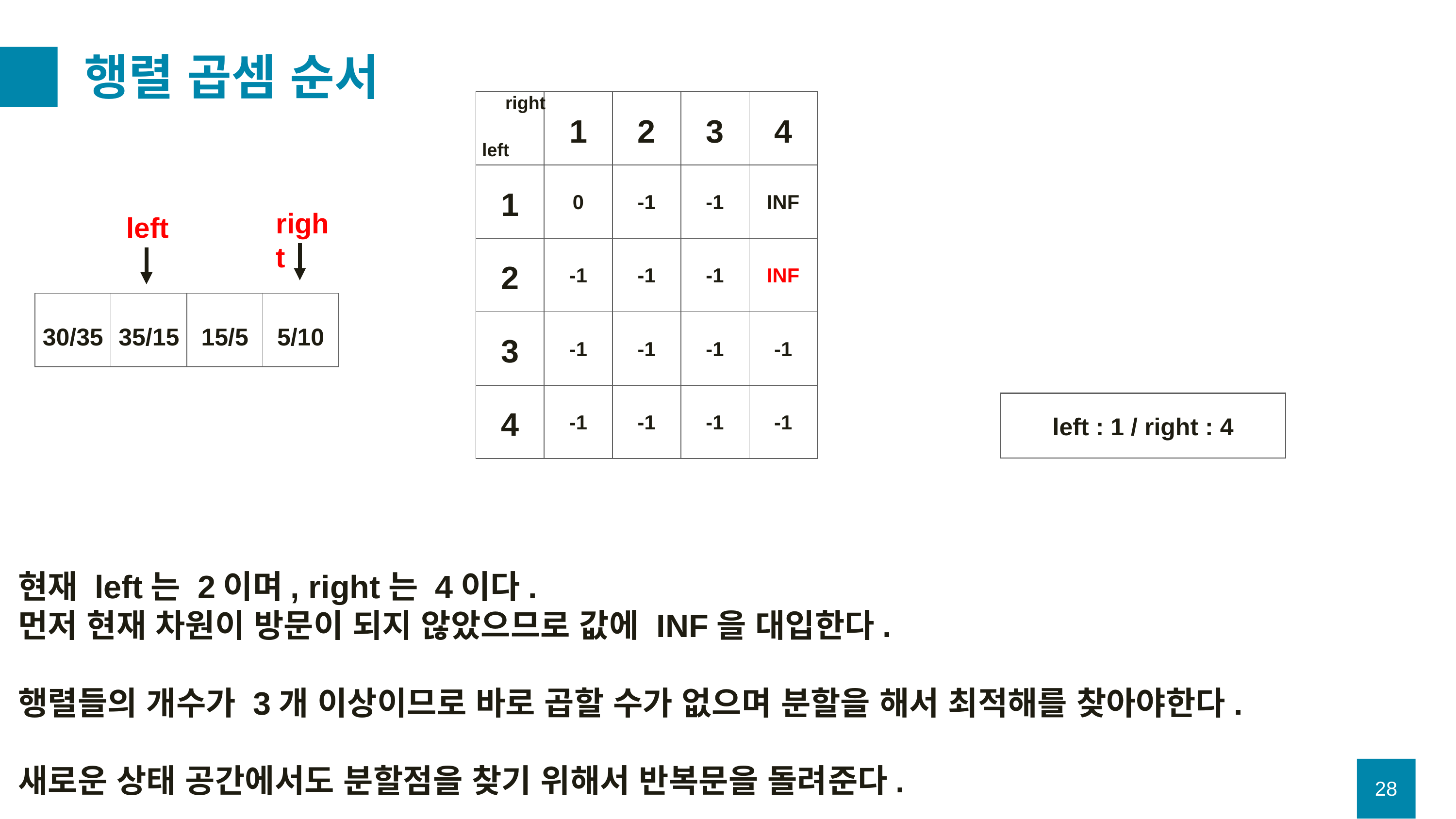

# 행렬 곱셈 순서
right
|  | 1 | 2 | 3 | 4 |
| --- | --- | --- | --- | --- |
| 1 | 0 | -1 | -1 | INF |
| 2 | -1 | -1 | -1 | INF |
| 3 | -1 | -1 | -1 | -1 |
| 4 | -1 | -1 | -1 | -1 |
left
right
left
| 30/35 | 35/15 | 15/5 | 5/10 |
| --- | --- | --- | --- |
left : 1 / right : 4
현재 left는 2이며, right는 4이다.
먼저 현재 차원이 방문이 되지 않았으므로 값에 INF을 대입한다.

행렬들의 개수가 3개 이상이므로 바로 곱할 수가 없으며 분할을 해서 최적해를 찾아야한다.

새로운 상태 공간에서도 분할점을 찾기 위해서 반복문을 돌려준다.
28